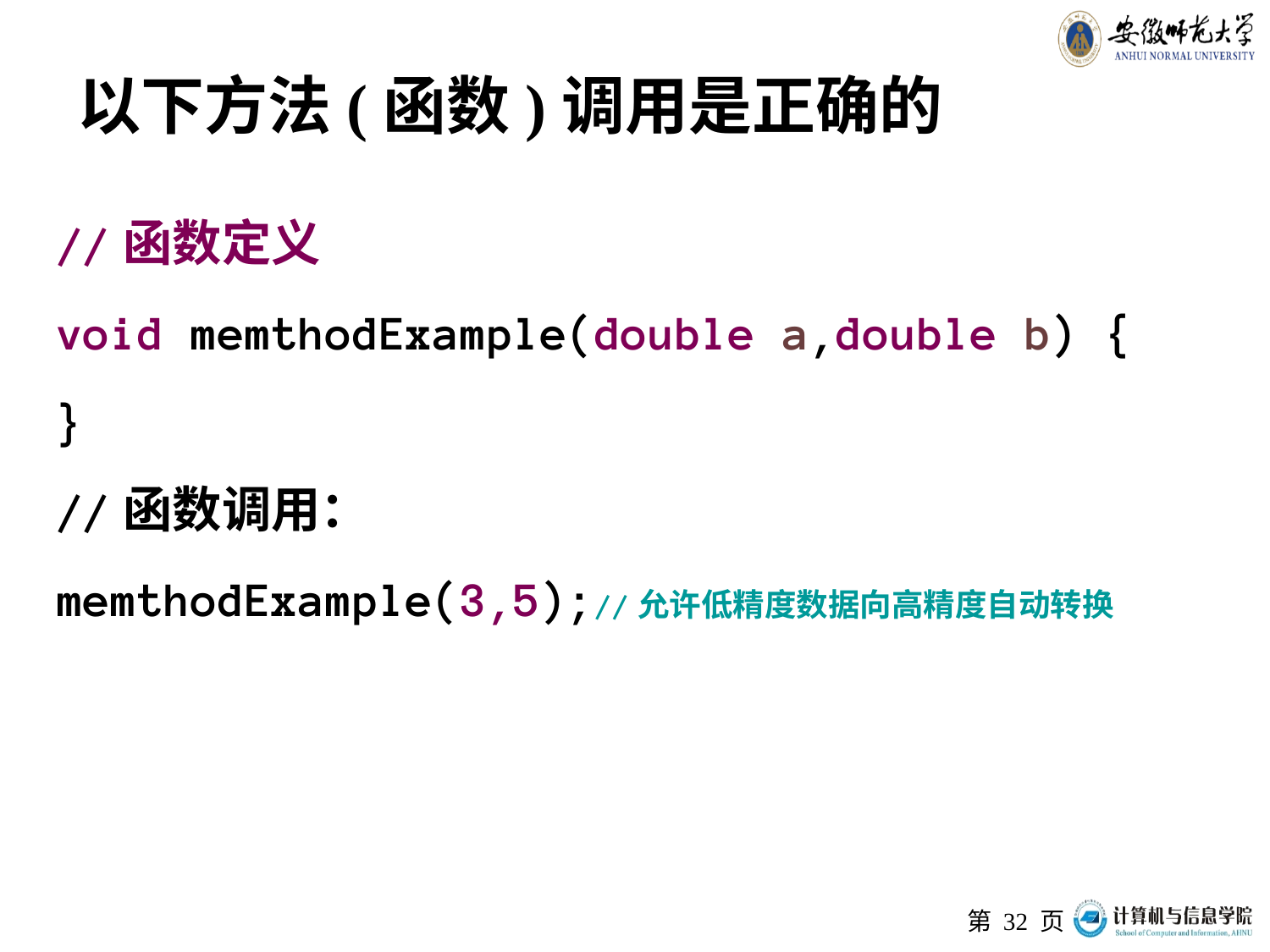

# 以下方法(函数)调用是正确的
//函数定义
void memthodExample(double a,double b) {
}
//函数调用：
memthodExample(3,5);//允许低精度数据向高精度自动转换
第 32 页